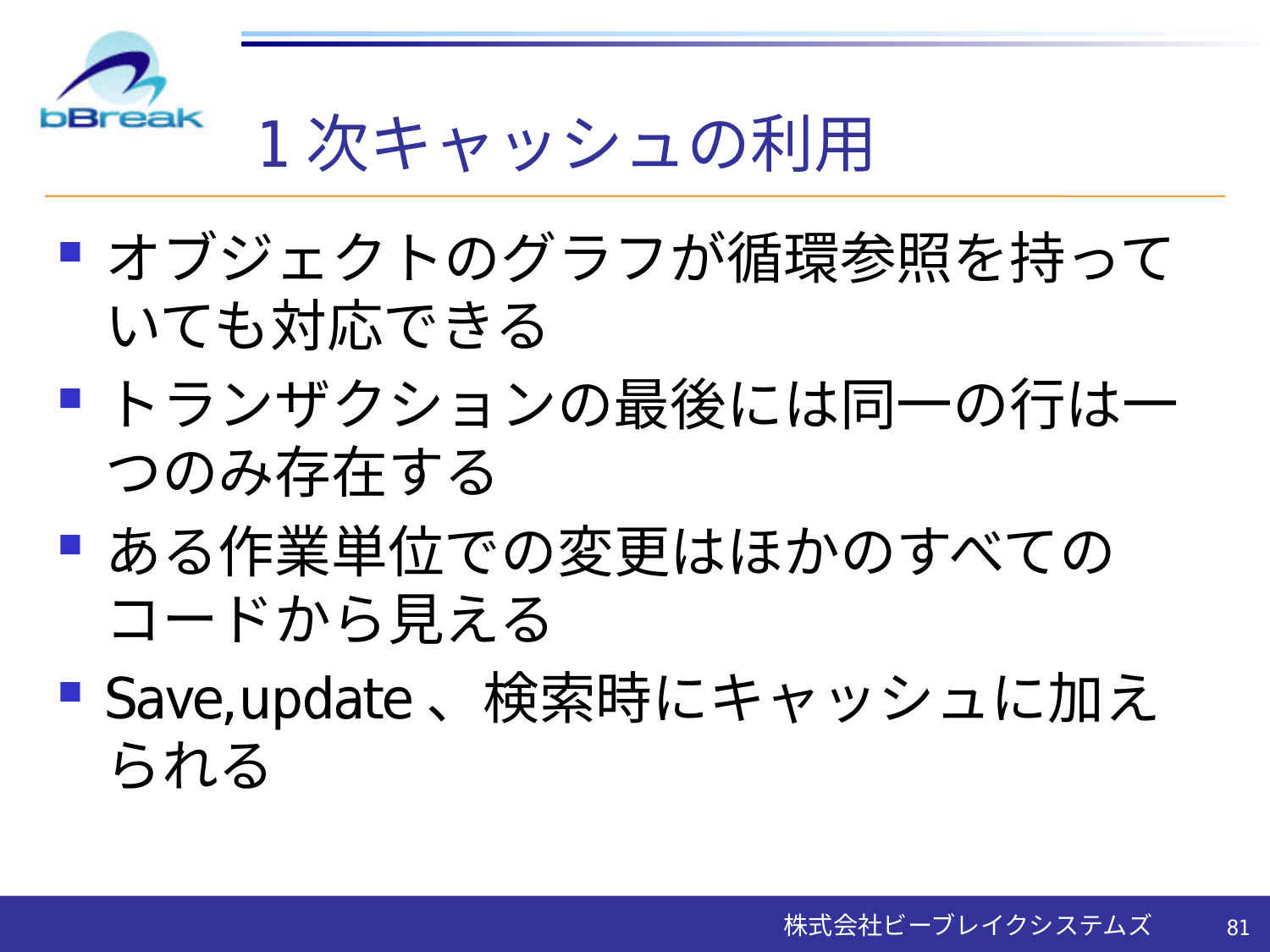

# 1次キャッシュの利用
オブジェクトのグラフが循環参照を持っていても対応できる
トランザクションの最後には同一の行は一つのみ存在する
ある作業単位での変更はほかのすべてのコードから見える
Save,update、検索時にキャッシュに加えられる